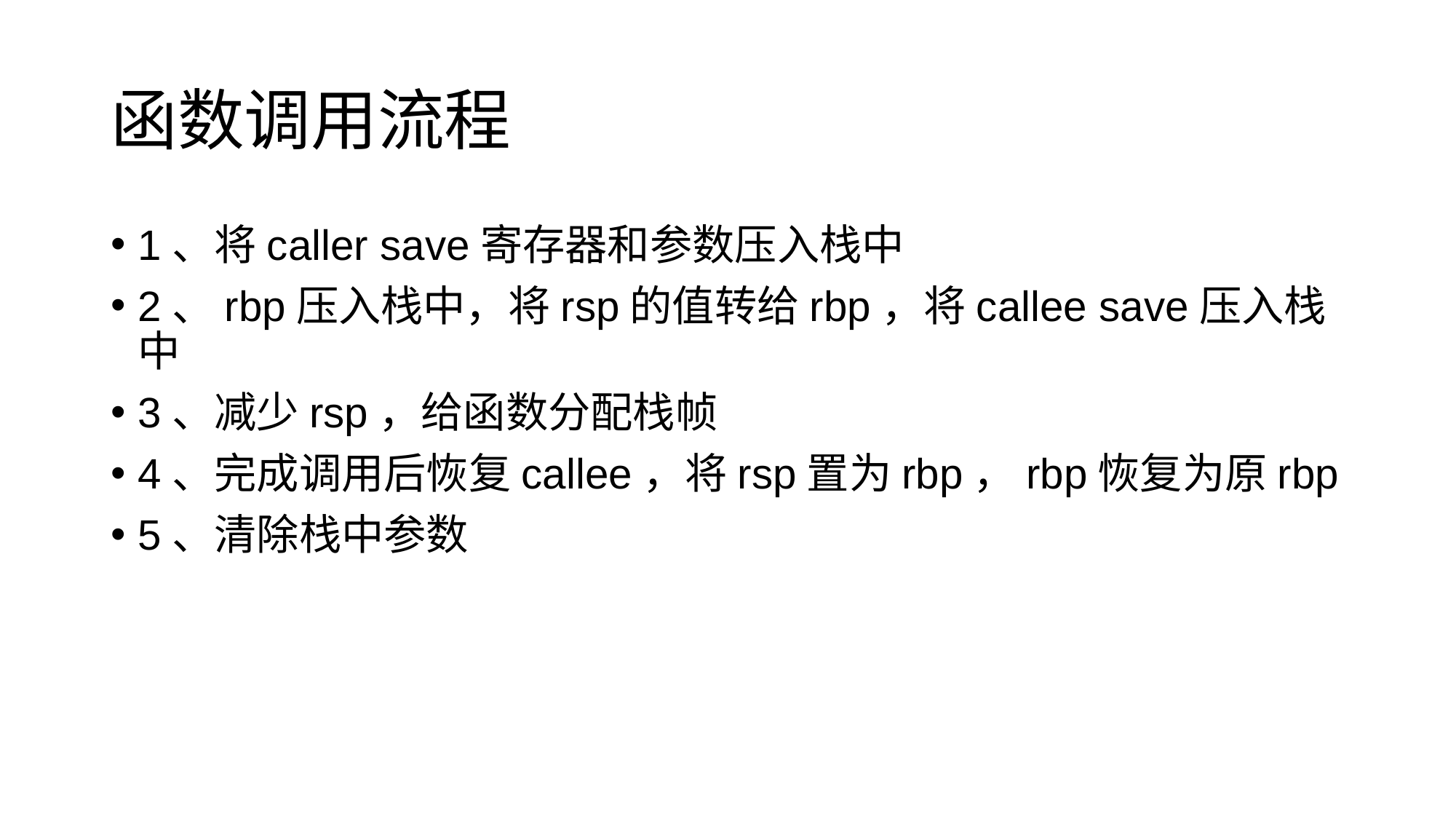

# 函数调用流程
1、将caller save寄存器和参数压入栈中
2、rbp压入栈中，将rsp的值转给rbp，将callee save压入栈中
3、减少rsp，给函数分配栈帧
4、完成调用后恢复callee，将rsp置为rbp，rbp恢复为原rbp
5、清除栈中参数